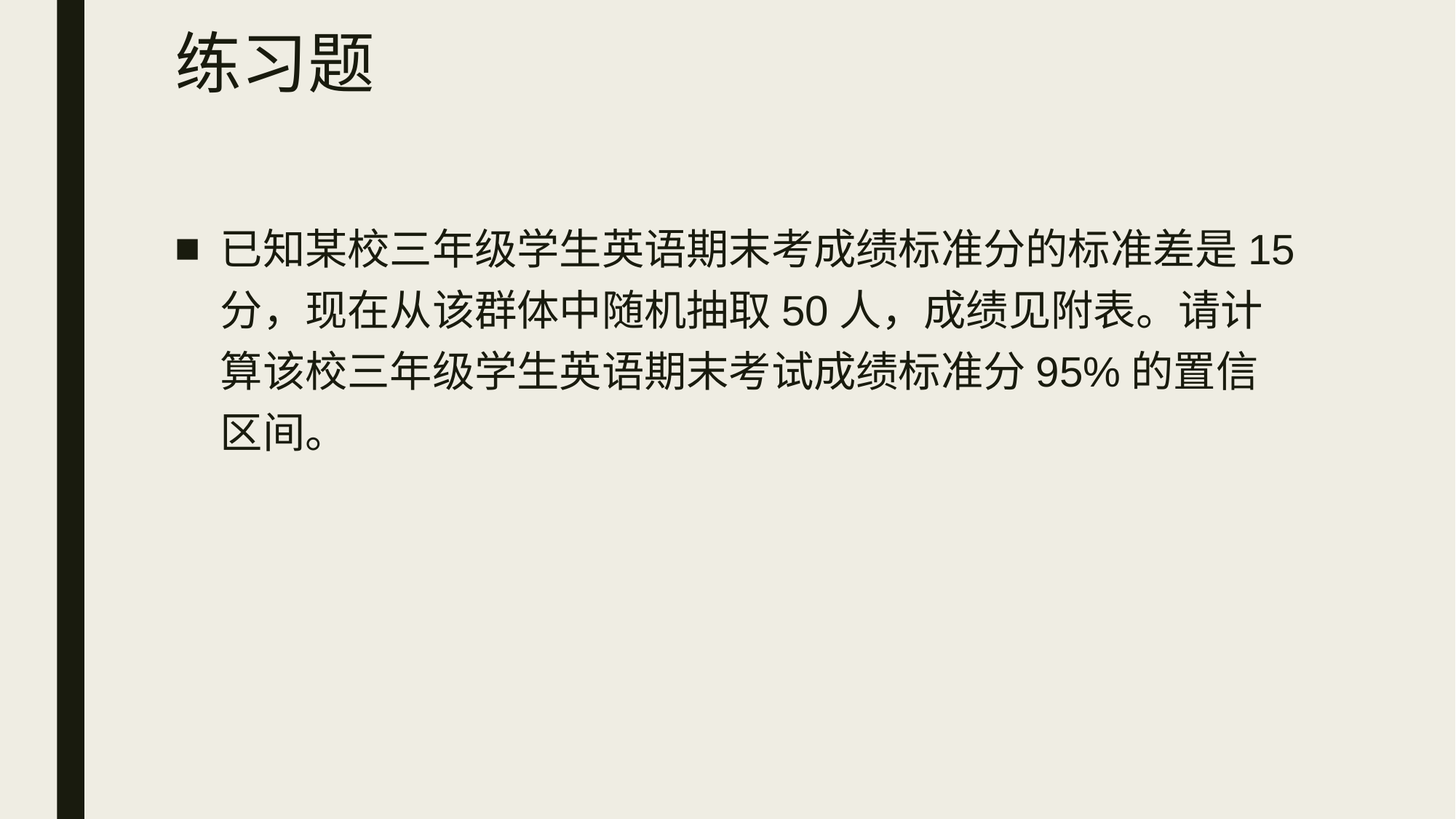

# 练习题
已知某校三年级学生英语期末考成绩标准分的标准差是15分，现在从该群体中随机抽取50人，成绩见附表。请计算该校三年级学生英语期末考试成绩标准分95%的置信区间。